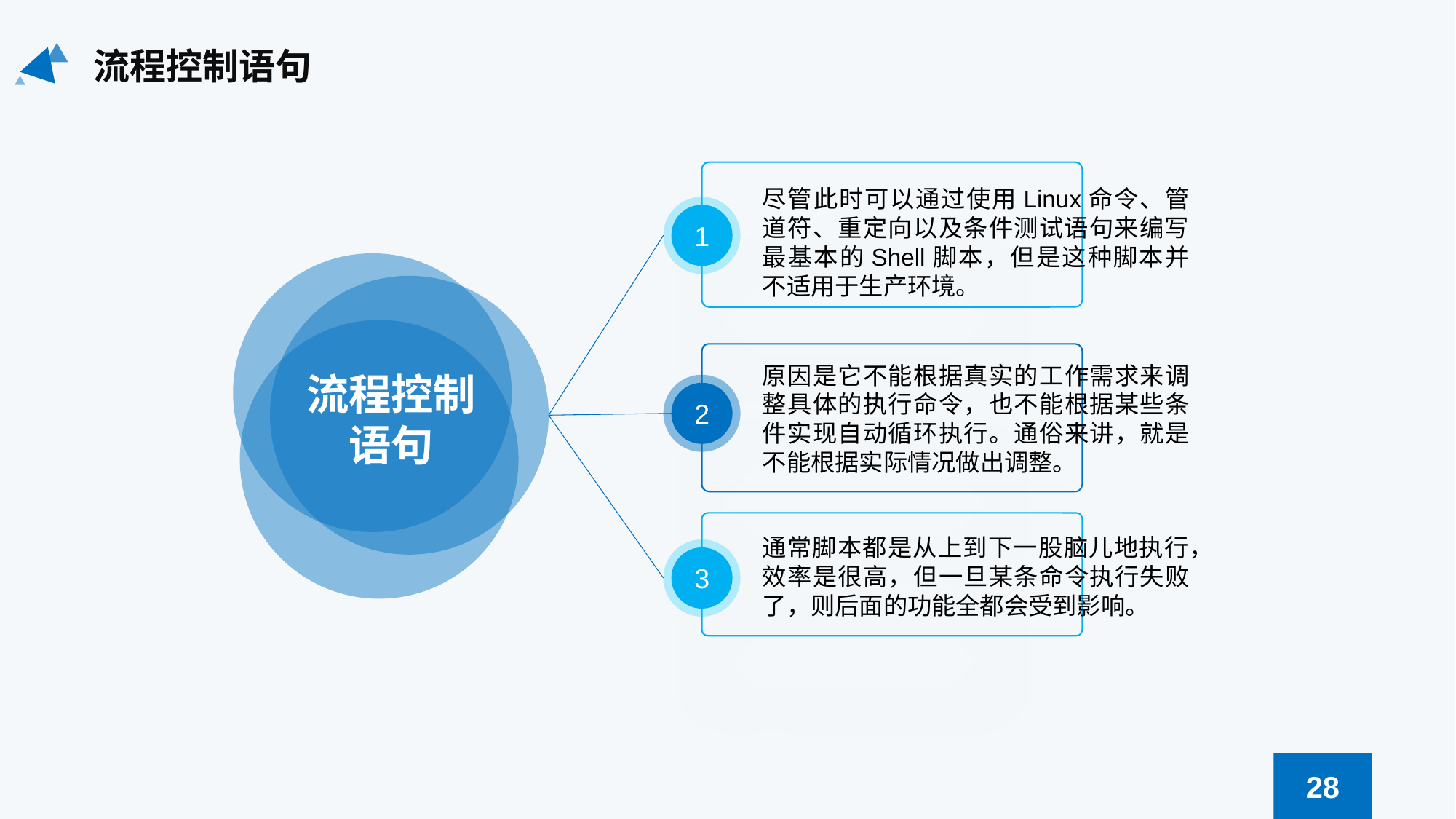

流程控制语句

尽管此时可以通过使用Linux命令、管道符、重定向以及条件测试语句来编写最基本的Shell脚本，但是这种脚本并不适用于生产环境。

1

原因是它不能根据真实的工作需求来调整具体的执行命令，也不能根据某些条件实现自动循环执行。通俗来讲，就是不能根据实际情况做出调整。
流程控制
语句

2

通常脚本都是从上到下一股脑儿地执行，效率是很高，但一旦某条命令执行失败了，则后面的功能全都会受到影响。

3

28